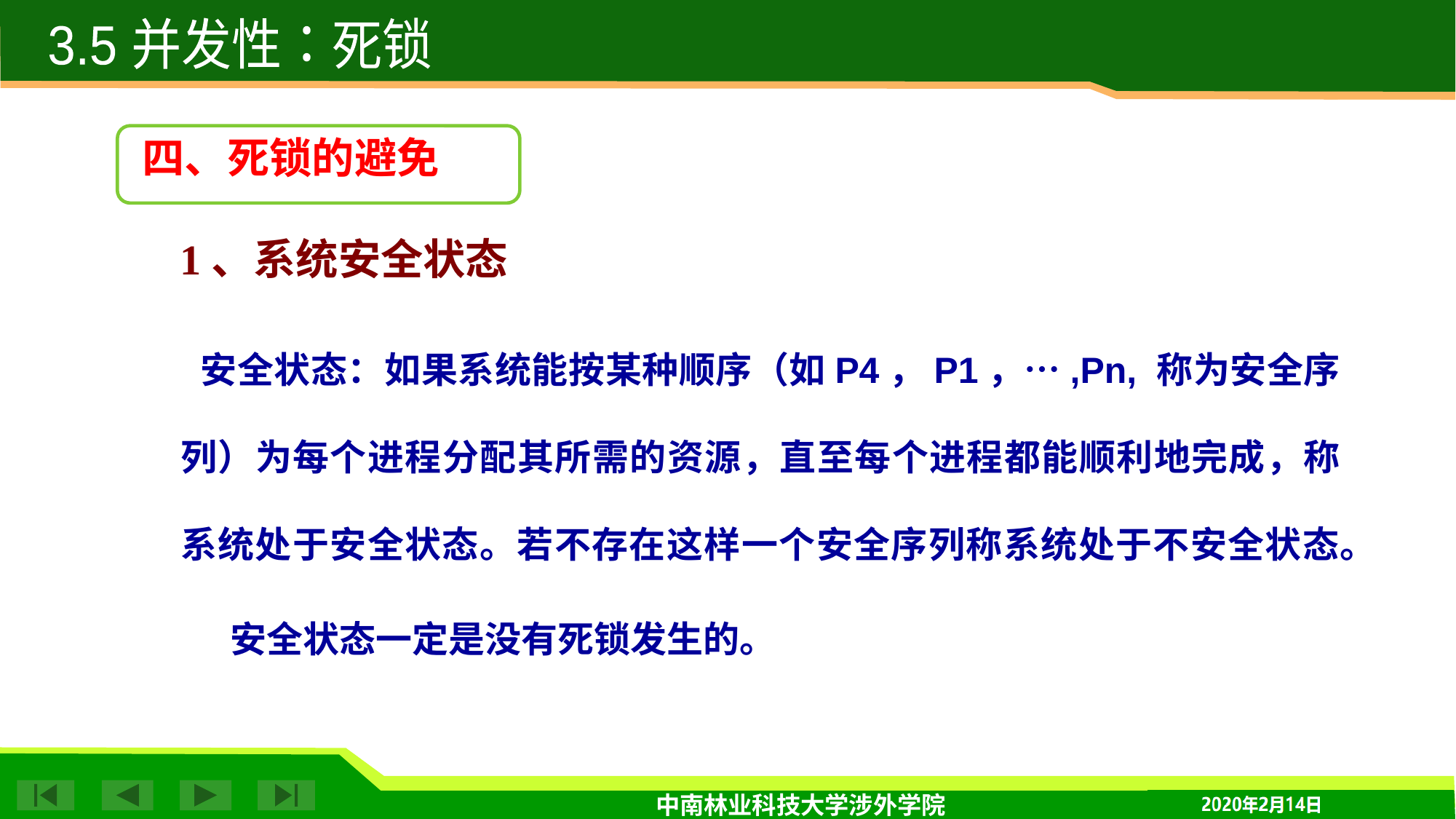

3.5 并发性：死锁

四、死锁的避免
1、系统安全状态
      安全状态：如果系统能按某种顺序（如P4，P1，…,Pn, 称为安全序列）为每个进程分配其所需的资源，直至每个进程都能顺利地完成，称系统处于安全状态。若不存在这样一个安全序列称系统处于不安全状态。
          安全状态一定是没有死锁发生的。